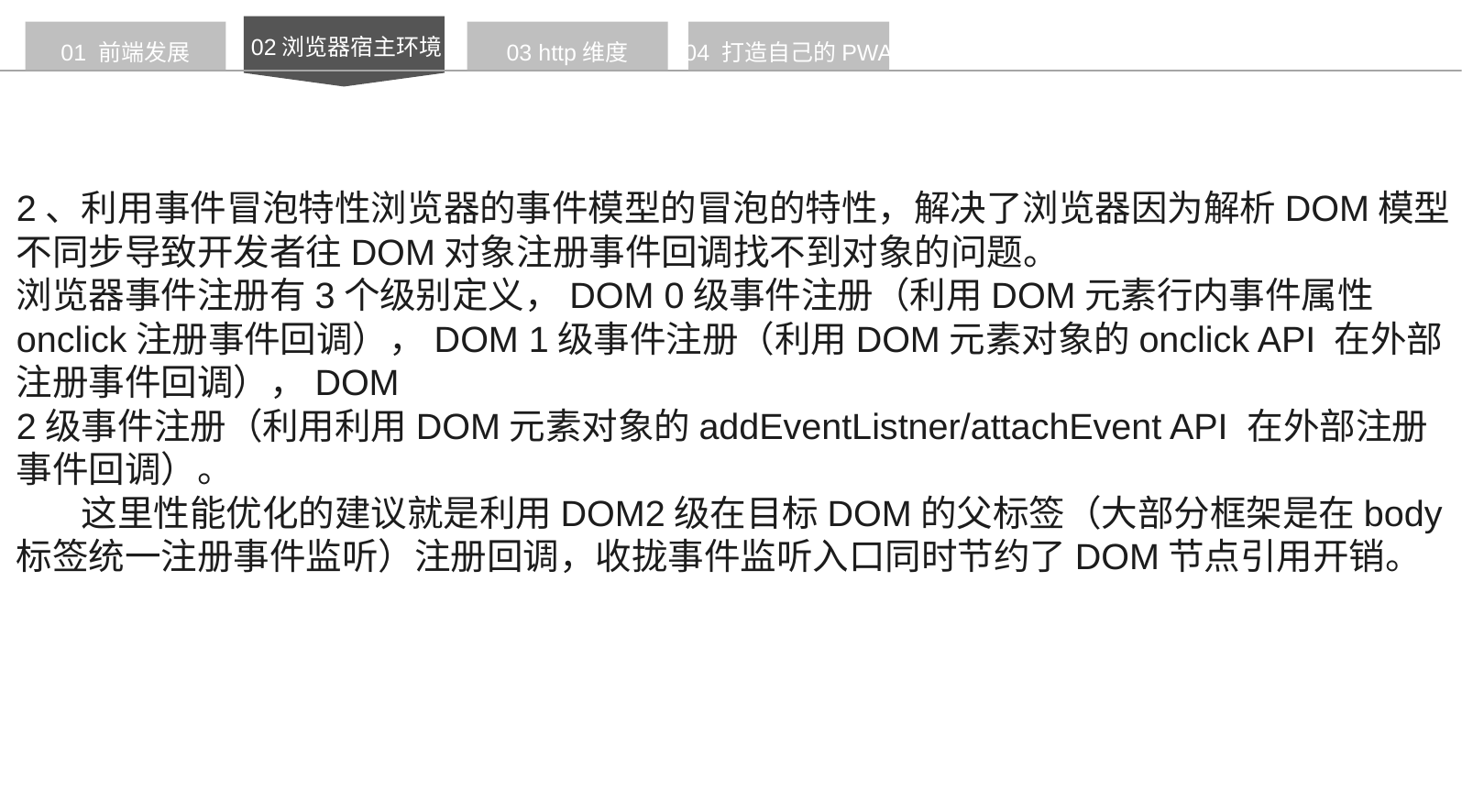

02浏览器宿主环境

01 前端发展

03 http维度

04 打造自己的PWA
2、利用事件冒泡特性浏览器的事件模型的冒泡的特性，解决了浏览器因为解析DOM模型不同步导致开发者往DOM对象注册事件回调找不到对象的问题。
浏览器事件注册有3个级别定义，DOM 0级事件注册（利用DOM元素行内事件属性onclick注册事件回调），DOM 1级事件注册（利用DOM元素对象的onclick API 在外部注册事件回调），DOM 2级事件注册（利用利用DOM元素对象的addEventListner/attachEvent API 在外部注册事件回调）。
       这里性能优化的建议就是利用DOM2级在目标DOM的父标签（大部分框架是在body标签统一注册事件监听）注册回调，收拢事件监听入口同时节约了DOM节点引用开销。